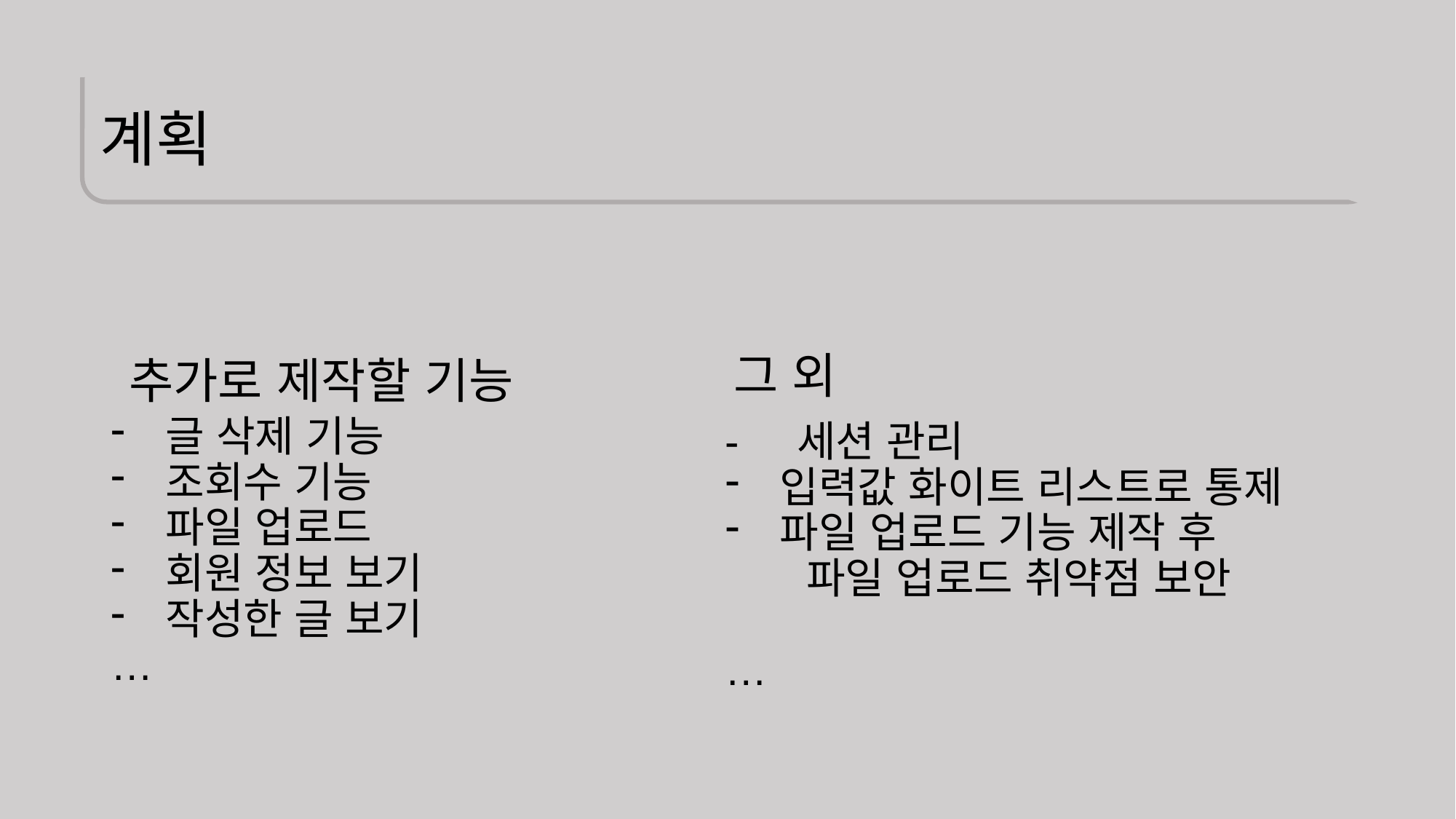

계획
#
그 외
추가로 제작할 기능
글 삭제 기능
조회수 기능
파일 업로드
회원 정보 보기
작성한 글 보기
…

-    세션 관리
입력값 화이트 리스트로 통제
파일 업로드 기능 제작 후
      파일 업로드 취약점 보안

…